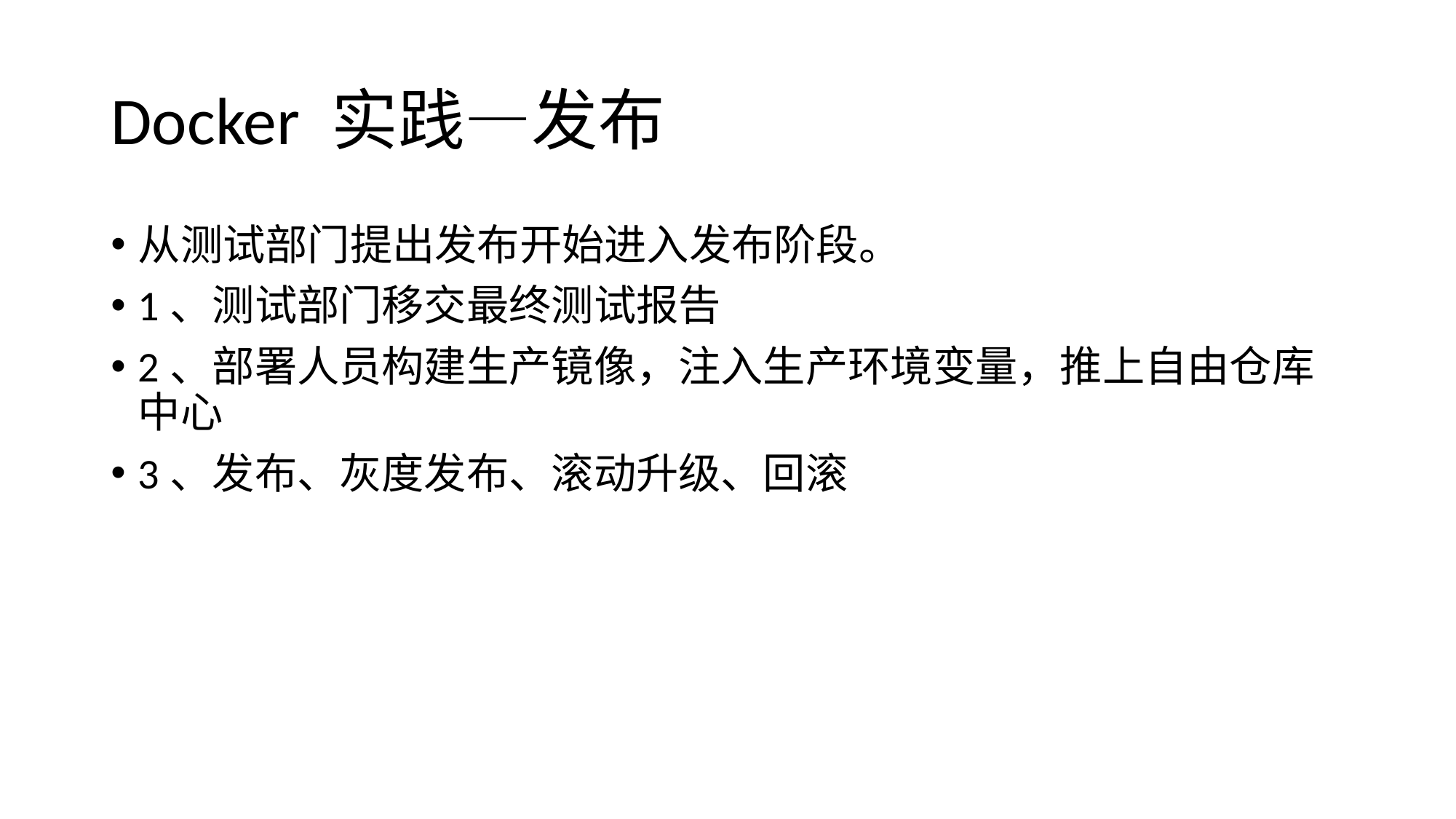

# Docker 实践—发布
从测试部门提出发布开始进入发布阶段。
1、测试部门移交最终测试报告
2、部署人员构建生产镜像，注入生产环境变量，推上自由仓库中心
3、发布、灰度发布、滚动升级、回滚